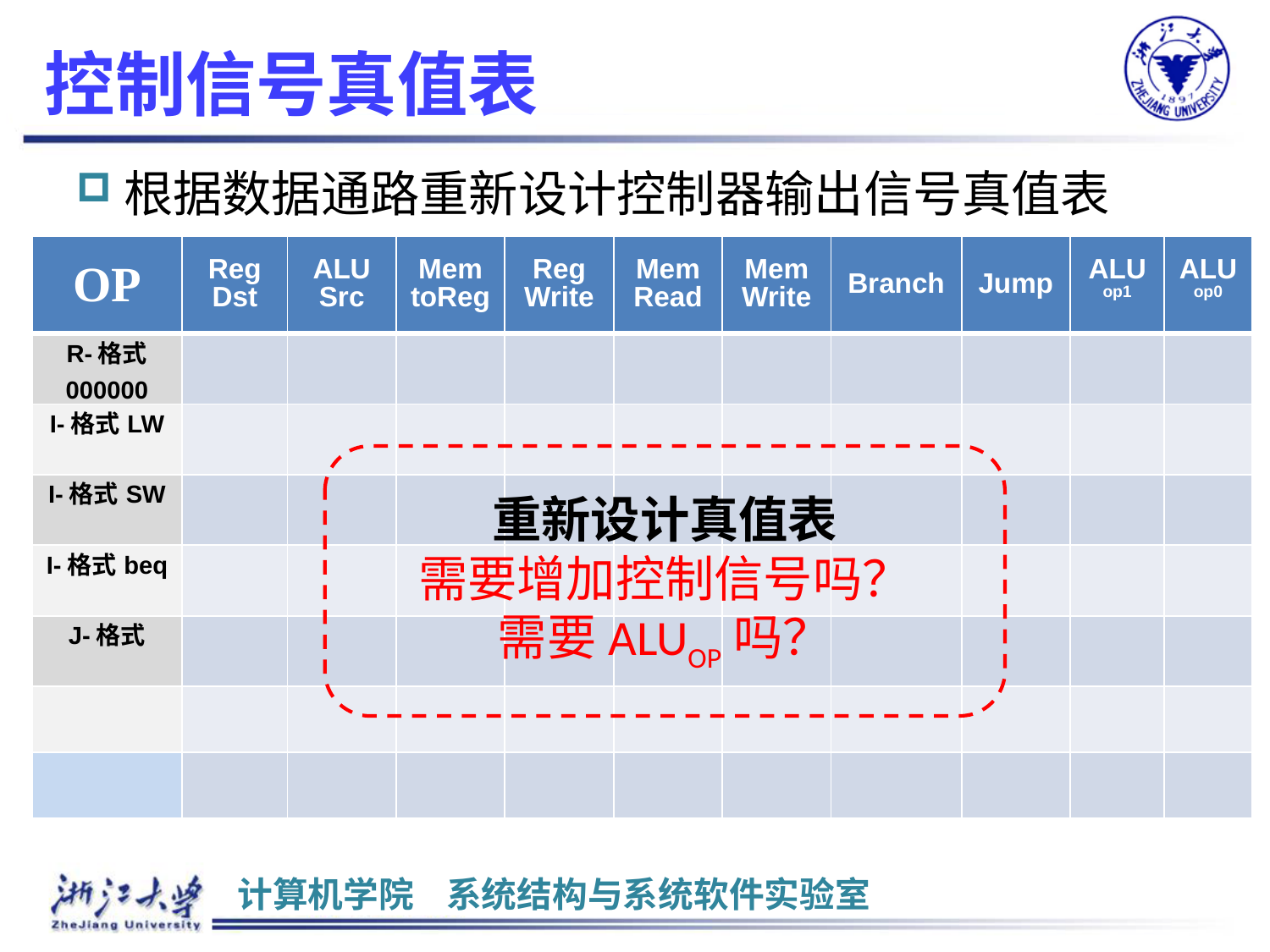

# 控制信号真值表
根据数据通路重新设计控制器输出信号真值表
| OP | Reg Dst | ALU Src | Mem toReg | Reg Write | Mem Read | Mem Write | Branch | Jump | ALU op1 | ALU op0 |
| --- | --- | --- | --- | --- | --- | --- | --- | --- | --- | --- |
| R-格式 000000 |  |  |  |  |  |  |  |  |  |  |
| I-格式LW |  |  |  |  |  |  |  |  |  |  |
| I-格式SW |  |  |  |  |  |  |  |  |  |  |
| I-格式beq |  |  |  |  |  |  |  |  |  |  |
| J-格式 |  |  |  |  |  |  |  |  |  |  |
|  |  |  |  |  |  |  |  |  |  |  |
|  |  |  |  |  |  |  |  |  |  |  |
重新设计真值表
需要增加控制信号吗？
需要ALUOP吗？